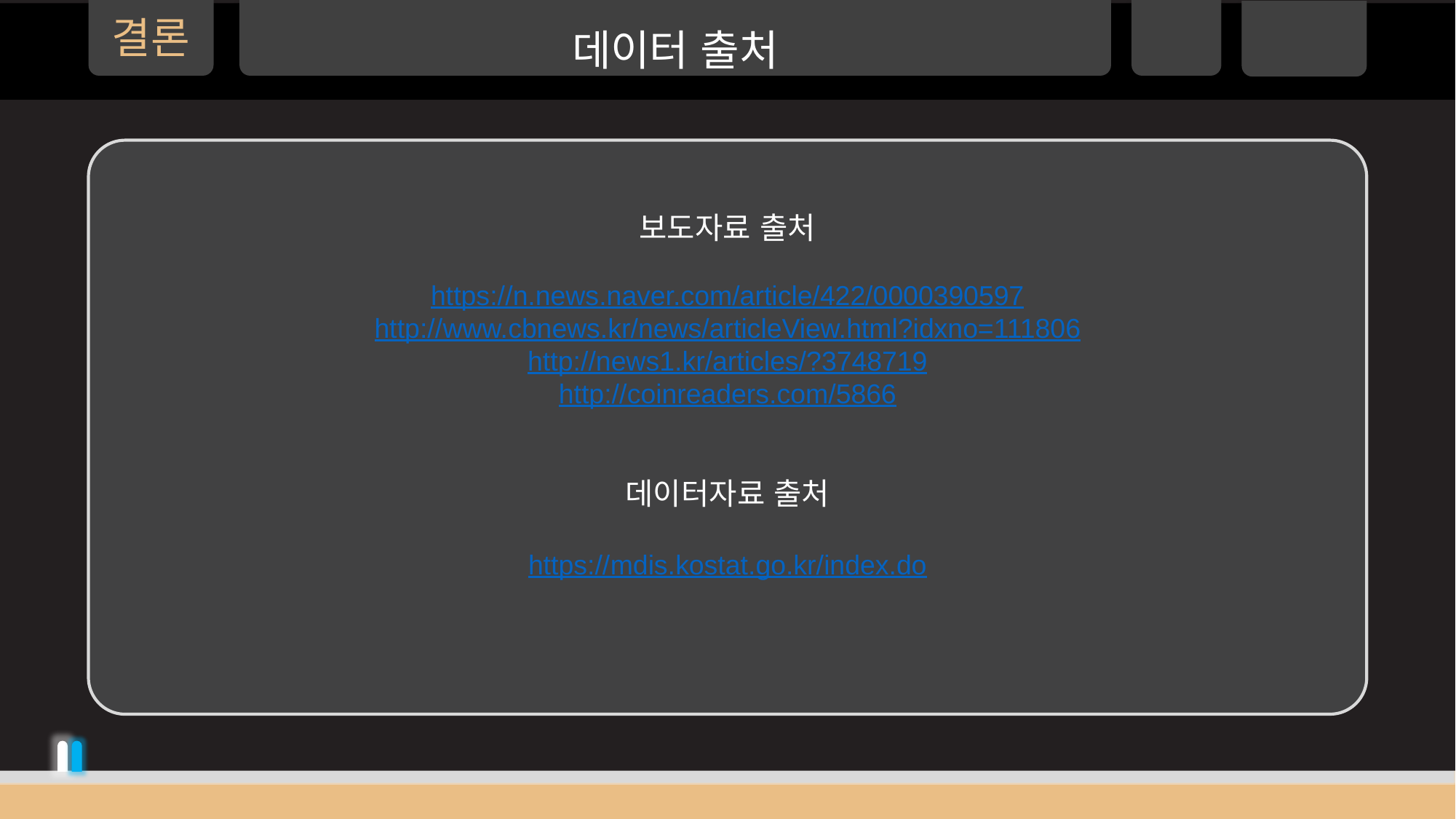

결론
데이터 출처

보도자료 출처

https://n.news.naver.com/article/422/0000390597
http://www.cbnews.kr/news/articleView.html?idxno=111806
http://news1.kr/articles/?3748719
http://coinreaders.com/5866

데이터자료 출처

https://mdis.kostat.go.kr/index.do